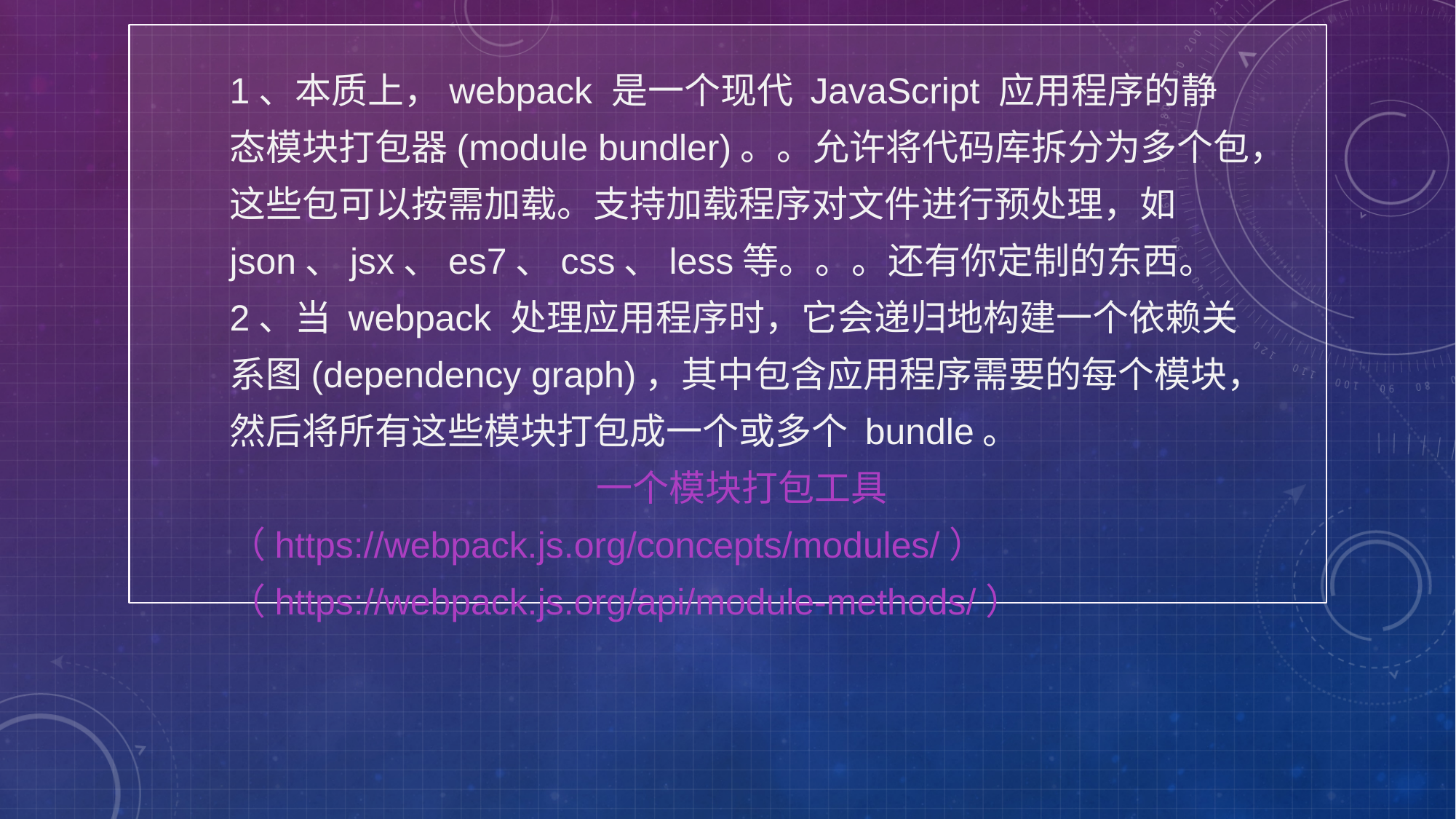

1、本质上，webpack 是一个现代 JavaScript 应用程序的静态模块打包器(module bundler)。。允许将代码库拆分为多个包，这些包可以按需加载。支持加载程序对文件进行预处理，如json、jsx、es7、css、less等。。。还有你定制的东西。
2、当 webpack 处理应用程序时，它会递归地构建一个依赖关系图(dependency graph)，其中包含应用程序需要的每个模块，然后将所有这些模块打包成一个或多个 bundle。
一个模块打包工具
（https://webpack.js.org/concepts/modules/）
（https://webpack.js.org/api/module-methods/）